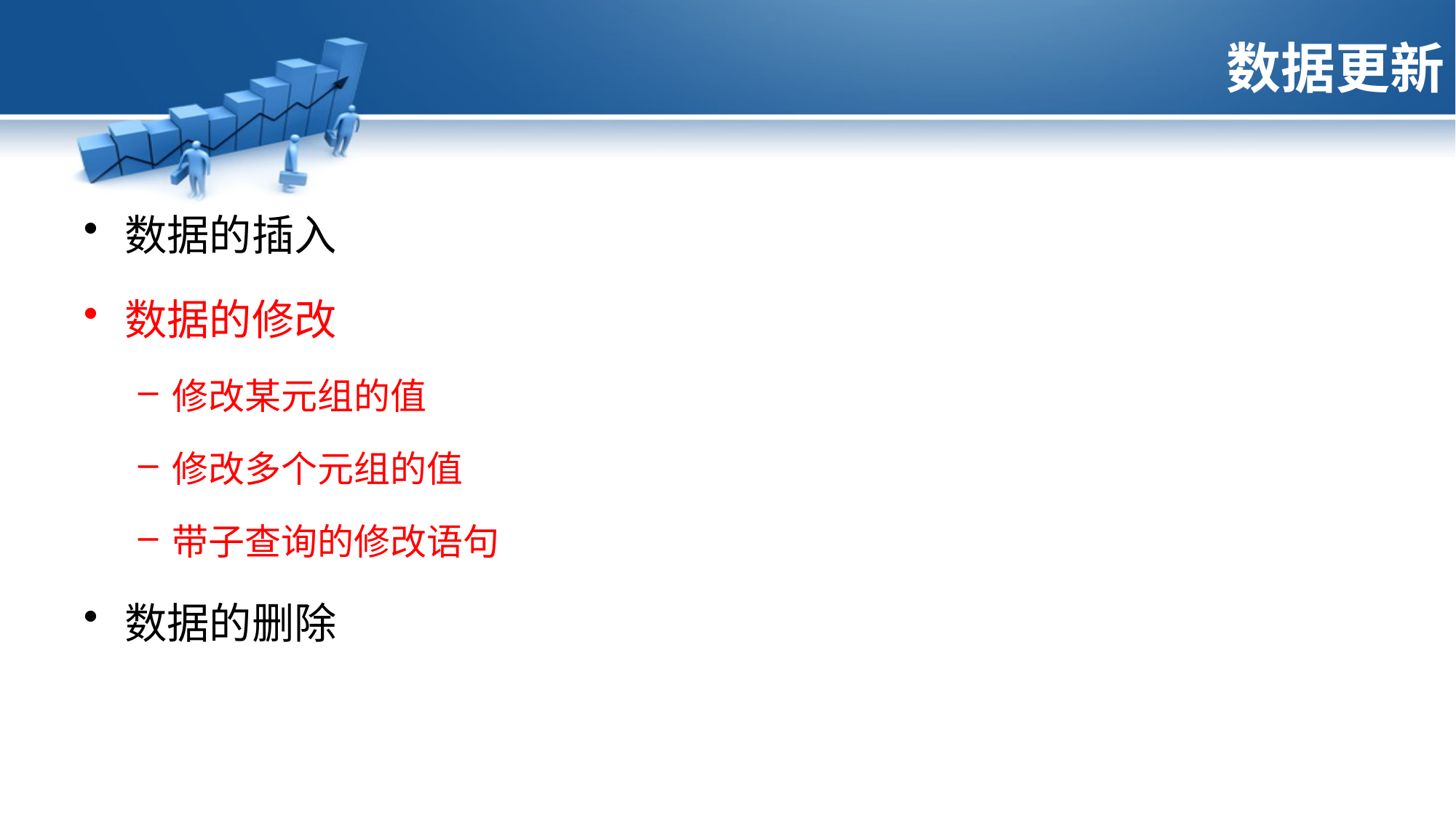

# 数据更新
数据的插入
数据的修改
修改某元组的值
修改多个元组的值
带子查询的修改语句
数据的删除